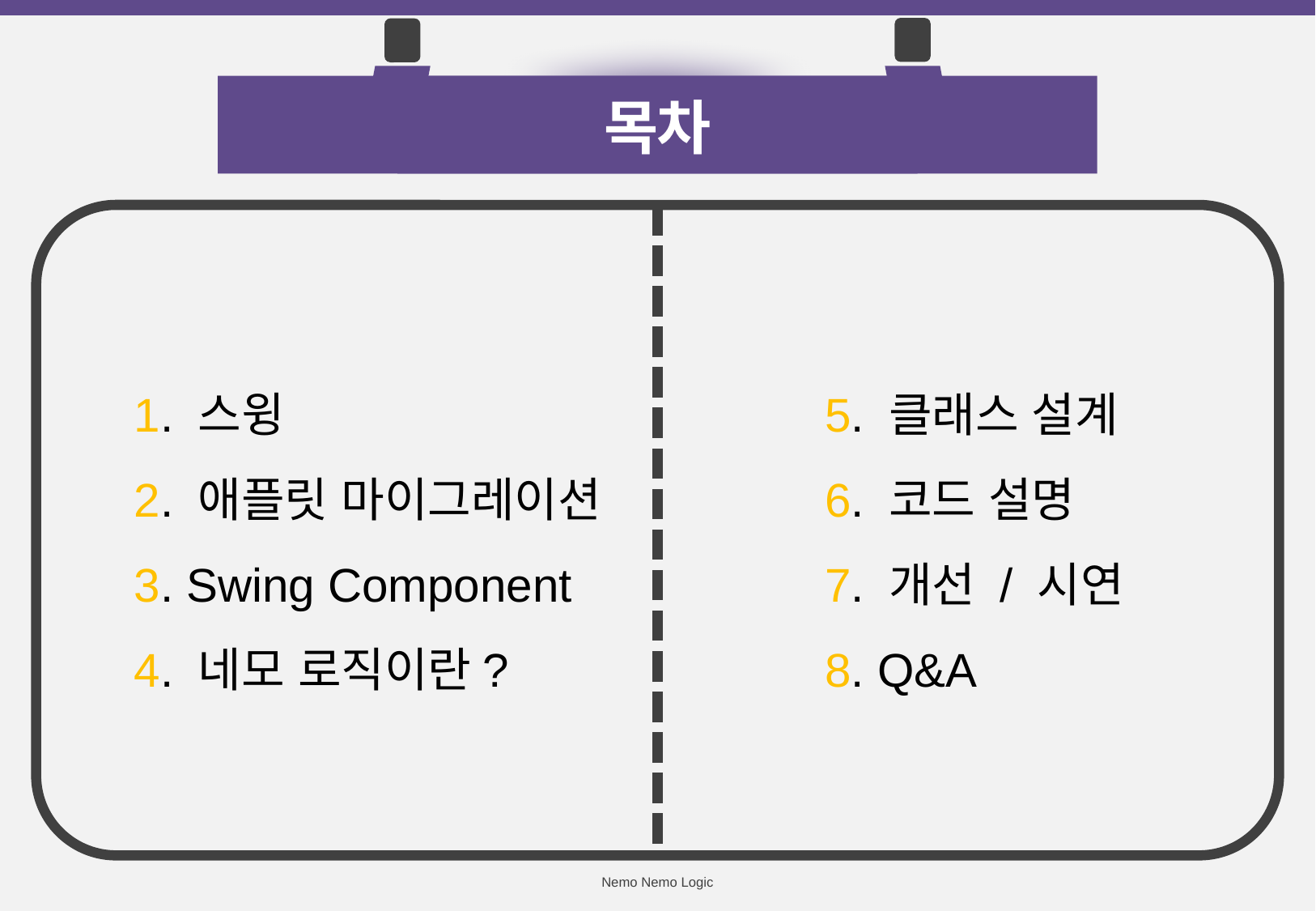

목차

1. 스윙
2. 애플릿 마이그레이션
3. Swing Component
4. 네모 로직이란?

5. 클래스 설계
6. 코드 설명
7. 개선 / 시연
8. Q&A